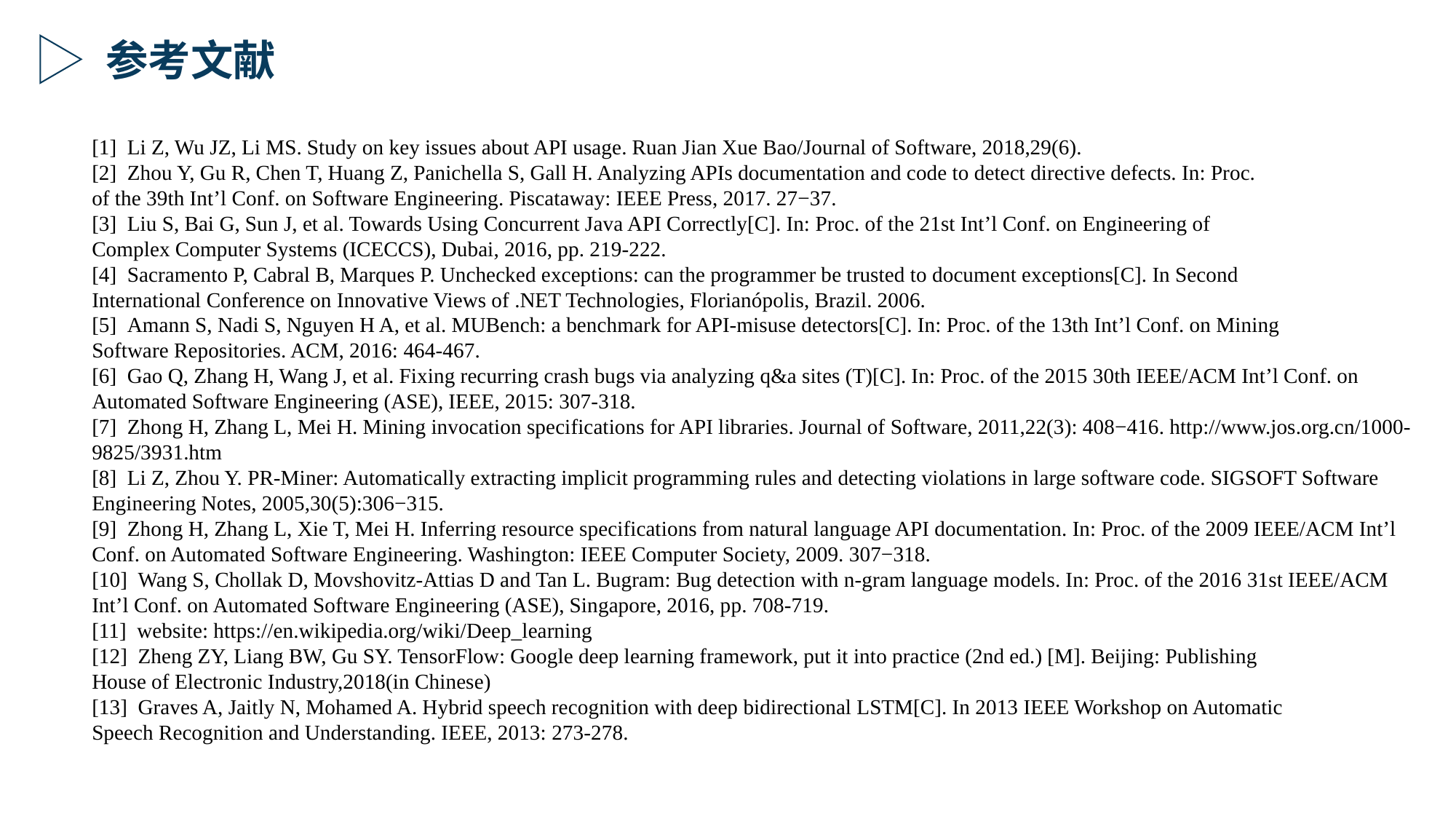

参考文献

[1]  Li Z, Wu JZ, Li MS. Study on key issues about API usage. Ruan Jian Xue Bao/Journal of Software, 2018,29(6).
[2]  Zhou Y, Gu R, Chen T, Huang Z, Panichella S, Gall H. Analyzing APIs documentation and code to detect directive defects. In: Proc.
of the 39th Int’l Conf. on Software Engineering. Piscataway: IEEE Press, 2017. 27−37.
[3]  Liu S, Bai G, Sun J, et al. Towards Using Concurrent Java API Correctly[C]. In: Proc. of the 21st Int’l Conf. on Engineering of
Complex Computer Systems (ICECCS), Dubai, 2016, pp. 219-222.
[4]  Sacramento P, Cabral B, Marques P. Unchecked exceptions: can the programmer be trusted to document exceptions[C]. In Second
International Conference on Innovative Views of .NET Technologies, Florianópolis, Brazil. 2006.
[5]  Amann S, Nadi S, Nguyen H A, et al. MUBench: a benchmark for API-misuse detectors[C]. In: Proc. of the 13th Int’l Conf. on Mining
Software Repositories. ACM, 2016: 464-467.
[6]  Gao Q, Zhang H, Wang J, et al. Fixing recurring crash bugs via analyzing q&a sites (T)[C]. In: Proc. of the 2015 30th IEEE/ACM Int’l Conf. on Automated Software Engineering (ASE), IEEE, 2015: 307-318.
[7]  Zhong H, Zhang L, Mei H. Mining invocation specifications for API libraries. Journal of Software, 2011,22(3): 408−416. http://www.jos.org.cn/1000-9825/3931.htm
[8]  Li Z, Zhou Y. PR-Miner: Automatically extracting implicit programming rules and detecting violations in large software code. SIGSOFT Software Engineering Notes, 2005,30(5):306−315.
[9]  Zhong H, Zhang L, Xie T, Mei H. Inferring resource specifications from natural language API documentation. In: Proc. of the 2009 IEEE/ACM Int’l Conf. on Automated Software Engineering. Washington: IEEE Computer Society, 2009. 307−318.
[10]  Wang S, Chollak D, Movshovitz-Attias D and Tan L. Bugram: Bug detection with n-gram language models. In: Proc. of the 2016 31st IEEE/ACM Int’l Conf. on Automated Software Engineering (ASE), Singapore, 2016, pp. 708-719.
[11]  website: https://en.wikipedia.org/wiki/Deep_learning
[12]  Zheng ZY, Liang BW, Gu SY. TensorFlow: Google deep learning framework, put it into practice (2nd ed.) [M]. Beijing: Publishing
House of Electronic Industry,2018(in Chinese)
[13]  Graves A, Jaitly N, Mohamed A. Hybrid speech recognition with deep bidirectional LSTM[C]. In 2013 IEEE Workshop on Automatic
Speech Recognition and Understanding. IEEE, 2013: 273-278.